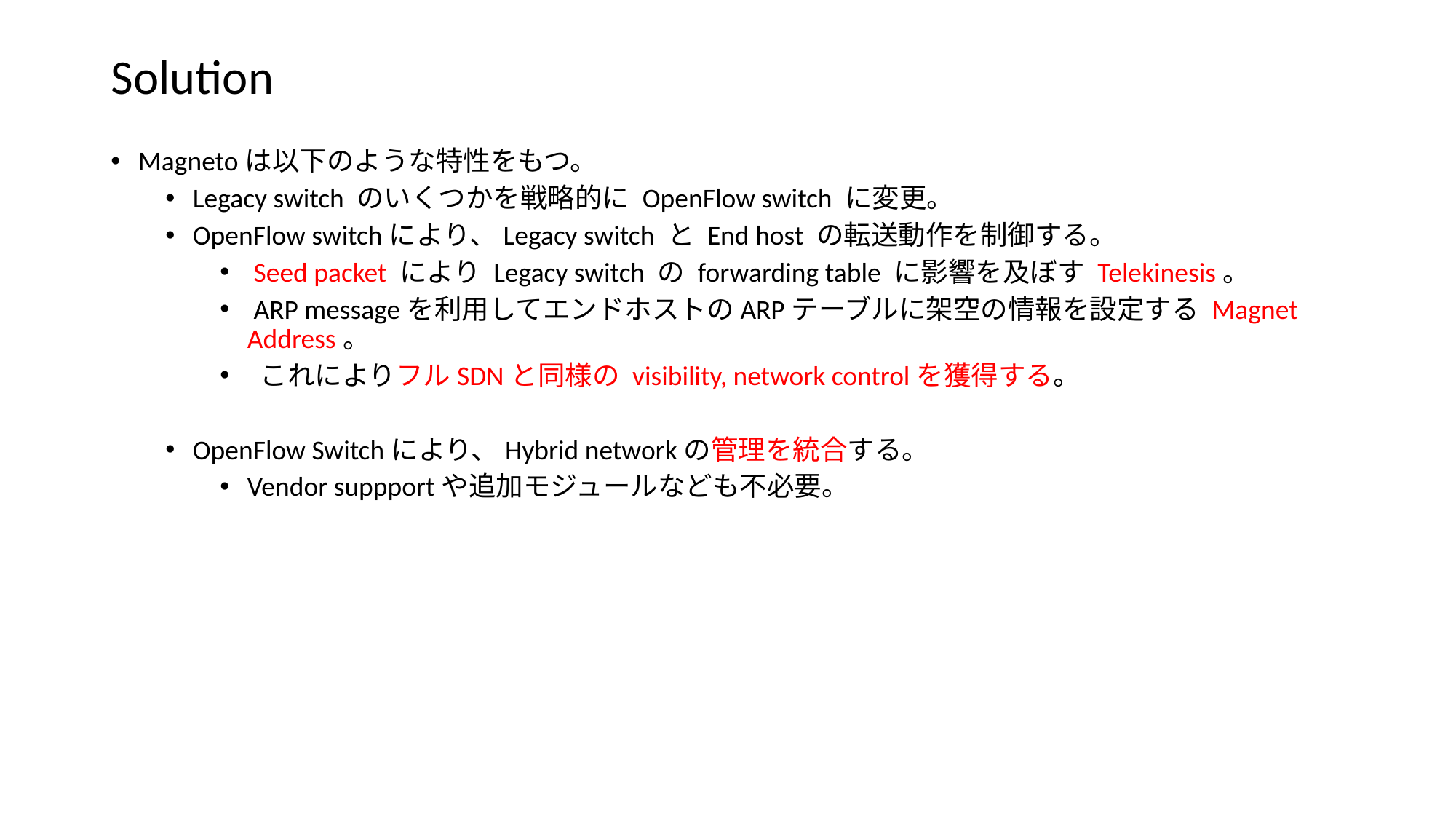

# Solution
Magnetoは以下のような特性をもつ。
Legacy switch のいくつかを戦略的に OpenFlow switch に変更。
OpenFlow switchにより、Legacy switch と End host の転送動作を制御する。
 Seed packet により Legacy switch の forwarding table に影響を及ぼす Telekinesis。
 ARP messageを利用してエンドホストのARPテーブルに架空の情報を設定する Magnet Address。
 これによりフルSDNと同様の visibility, network controlを獲得する。

OpenFlow Switchにより、Hybrid networkの管理を統合する。
Vendor suppportや追加モジュールなども不必要。